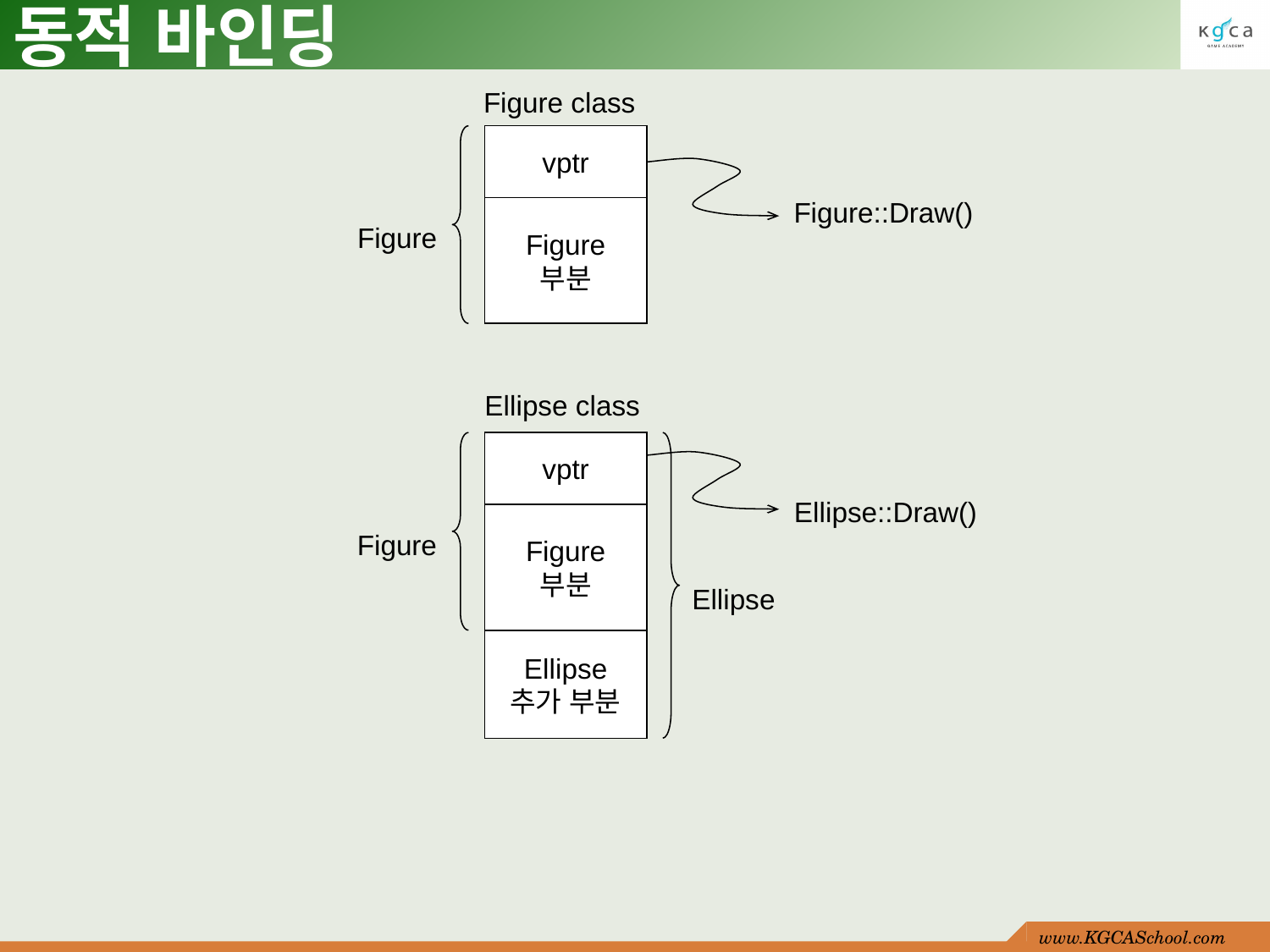

# 동적 바인딩
Figure class

vptr

Figure::Draw()
Figure
부분
Figure
Ellipse class

vptr

Ellipse::Draw()
Figure
부분
Figure
Ellipse
Ellipse
추가 부분